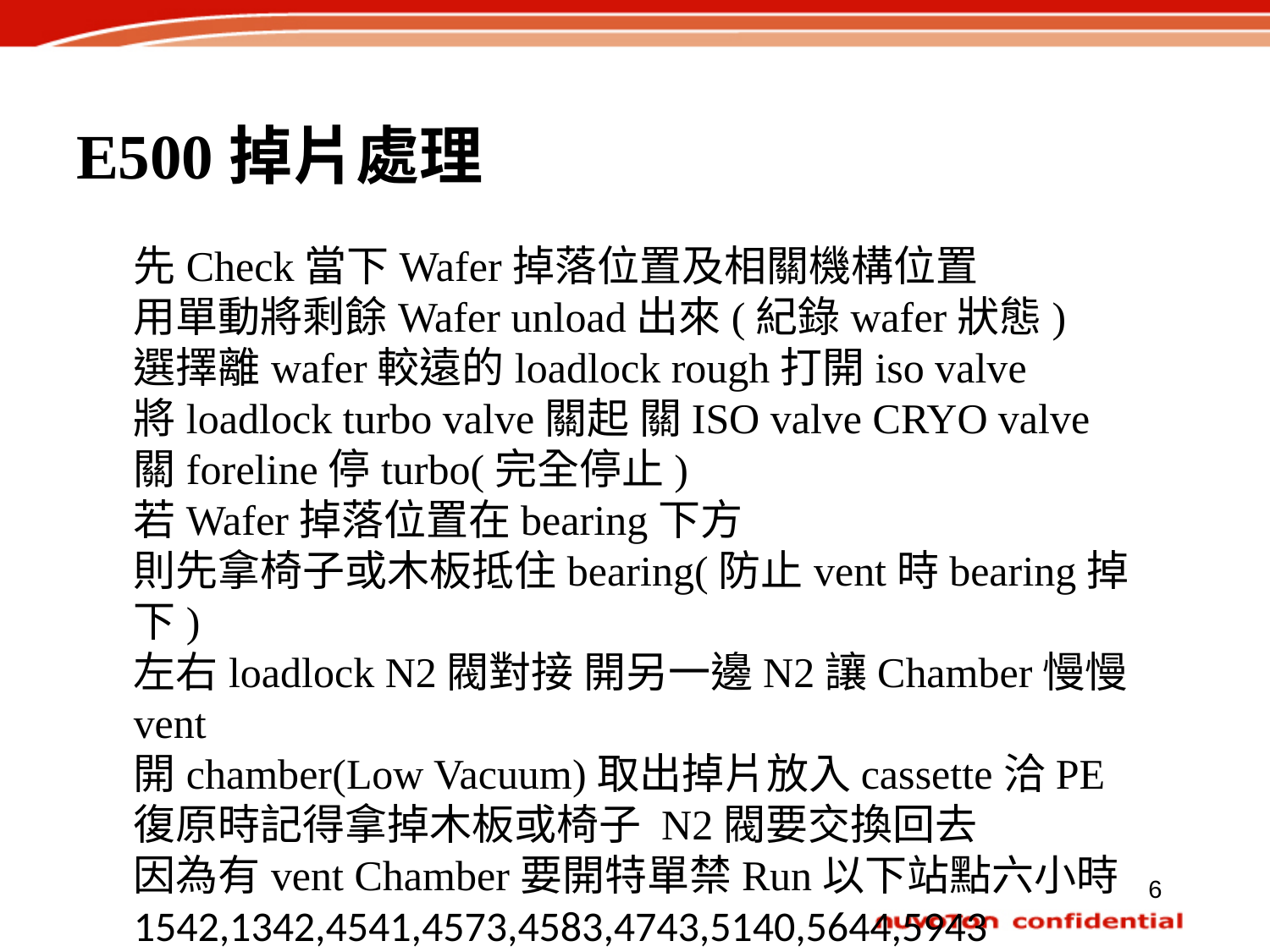

E500掉片處理
先Check當下Wafer掉落位置及相關機構位置
用單動將剩餘Wafer unload出來(紀錄wafer狀態)
選擇離wafer較遠的loadlock rough打開iso valve
將loadlock turbo valve關起 關ISO valve CRYO valve
關foreline停turbo(完全停止)
若Wafer掉落位置在bearing下方
則先拿椅子或木板抵住bearing(防止vent時bearing掉下)
左右loadlock N2閥對接 開另一邊N2讓Chamber慢慢vent
開chamber(Low Vacuum)取出掉片放入cassette洽PE
復原時記得拿掉木板或椅子 N2閥要交換回去
因為有vent Chamber要開特單禁Run以下站點六小時
1542,1342,4541,4573,4583,4743,5140,5644,5943

6